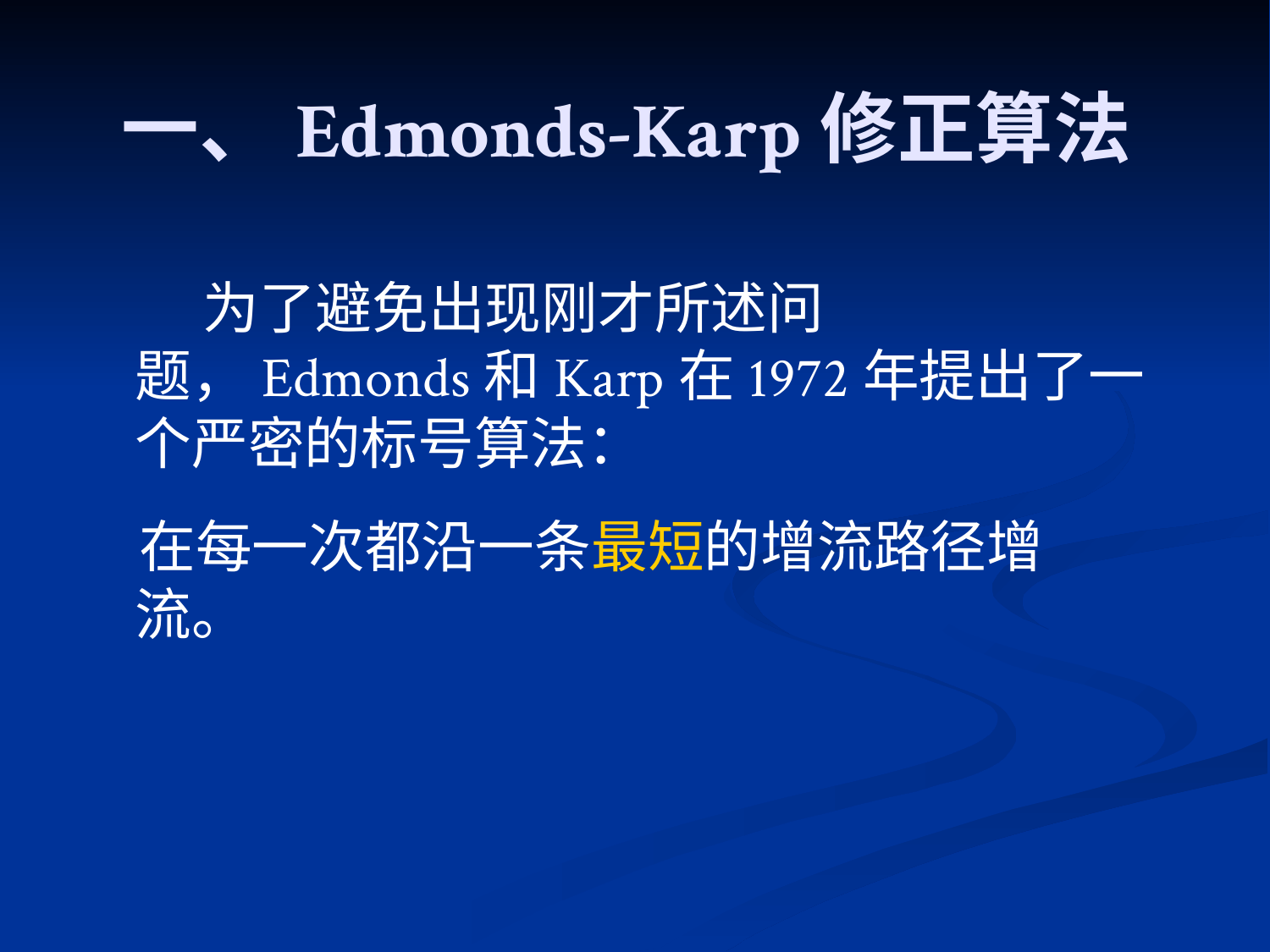

# 一、Edmonds-Karp修正算法
        为了避免出现刚才所述问题，Edmonds和Karp在1972年提出了一个严密的标号算法：

   在每一次都沿一条最短的增流路径增流。